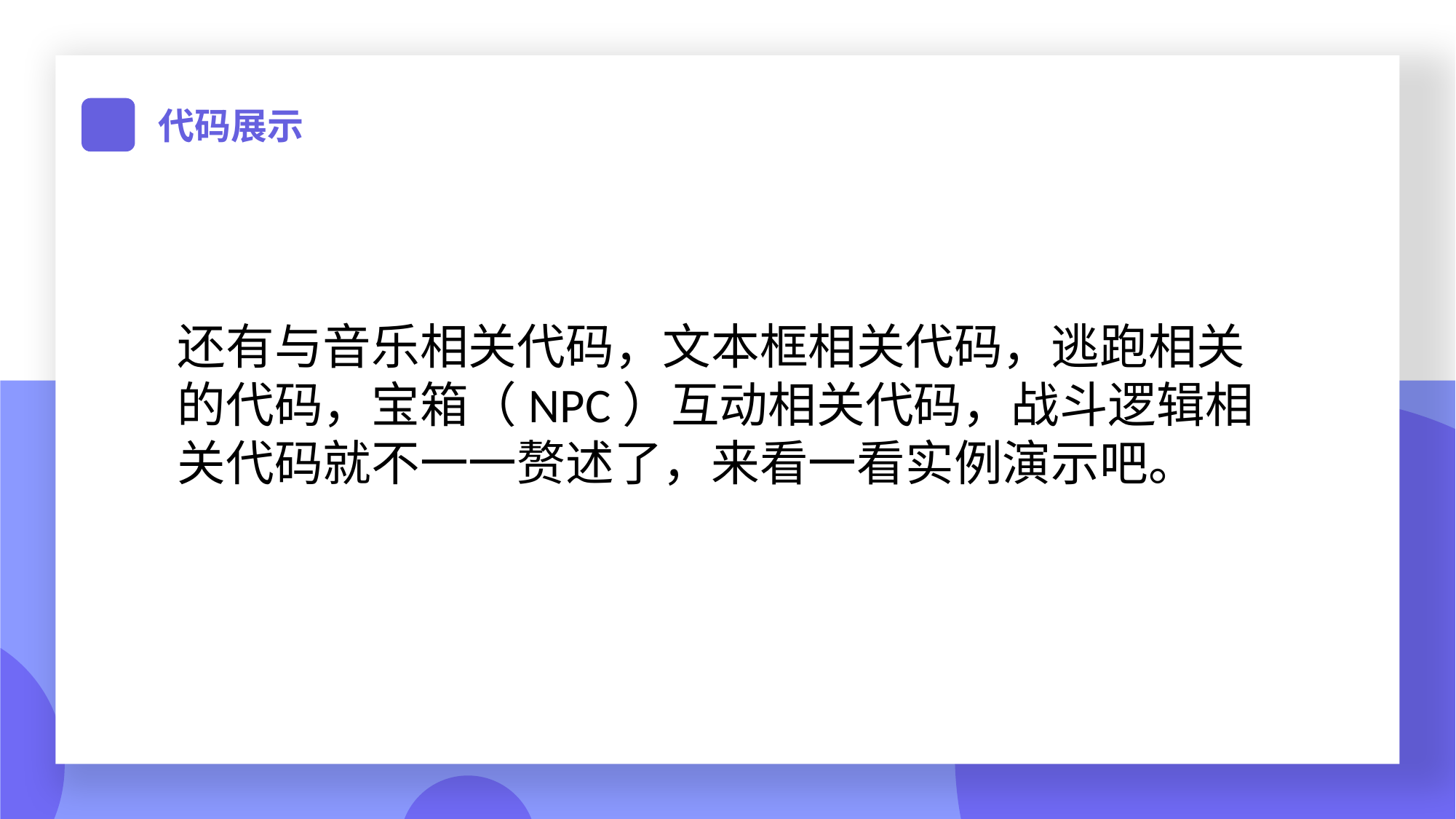

代码展示

还有与音乐相关代码，文本框相关代码，逃跑相关的代码，宝箱（NPC）互动相关代码，战斗逻辑相关代码就不一一赘述了，来看一看实例演示吧。